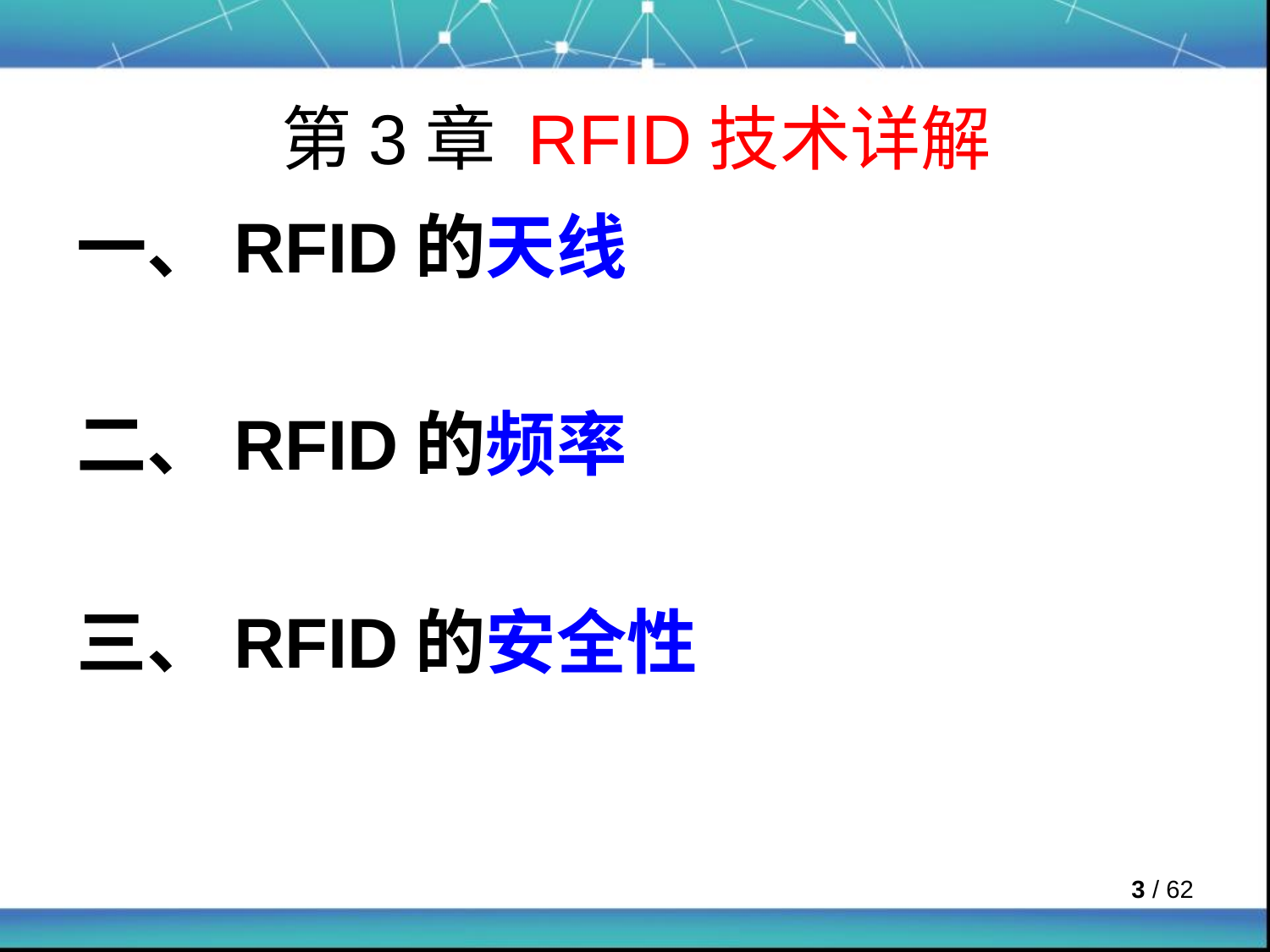

# 第3章 RFID技术详解
一、RFID的天线

二、RFID的频率

三、RFID的安全性
3 / 62